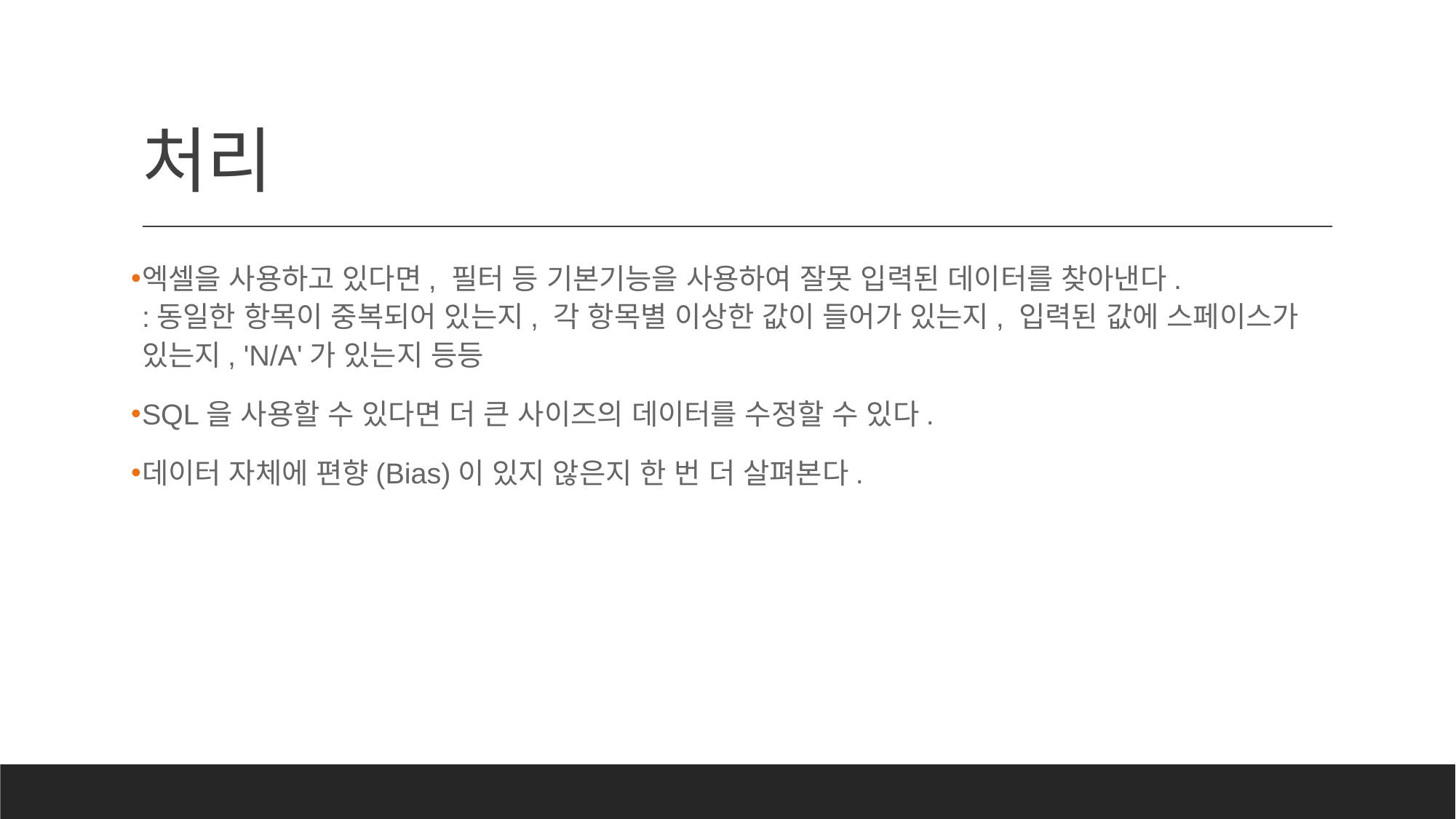

# 처리
엑셀을 사용하고 있다면, 필터 등 기본기능을 사용하여 잘못 입력된 데이터를 찾아낸다.
:동일한 항목이 중복되어 있는지, 각 항목별 이상한 값이 들어가 있는지, 입력된 값에 스페이스가 있는지, 'N/A'가 있는지 등등
SQL을 사용할 수 있다면 더 큰 사이즈의 데이터를 수정할 수 있다.
데이터 자체에 편향(Bias)이 있지 않은지 한 번 더 살펴본다.